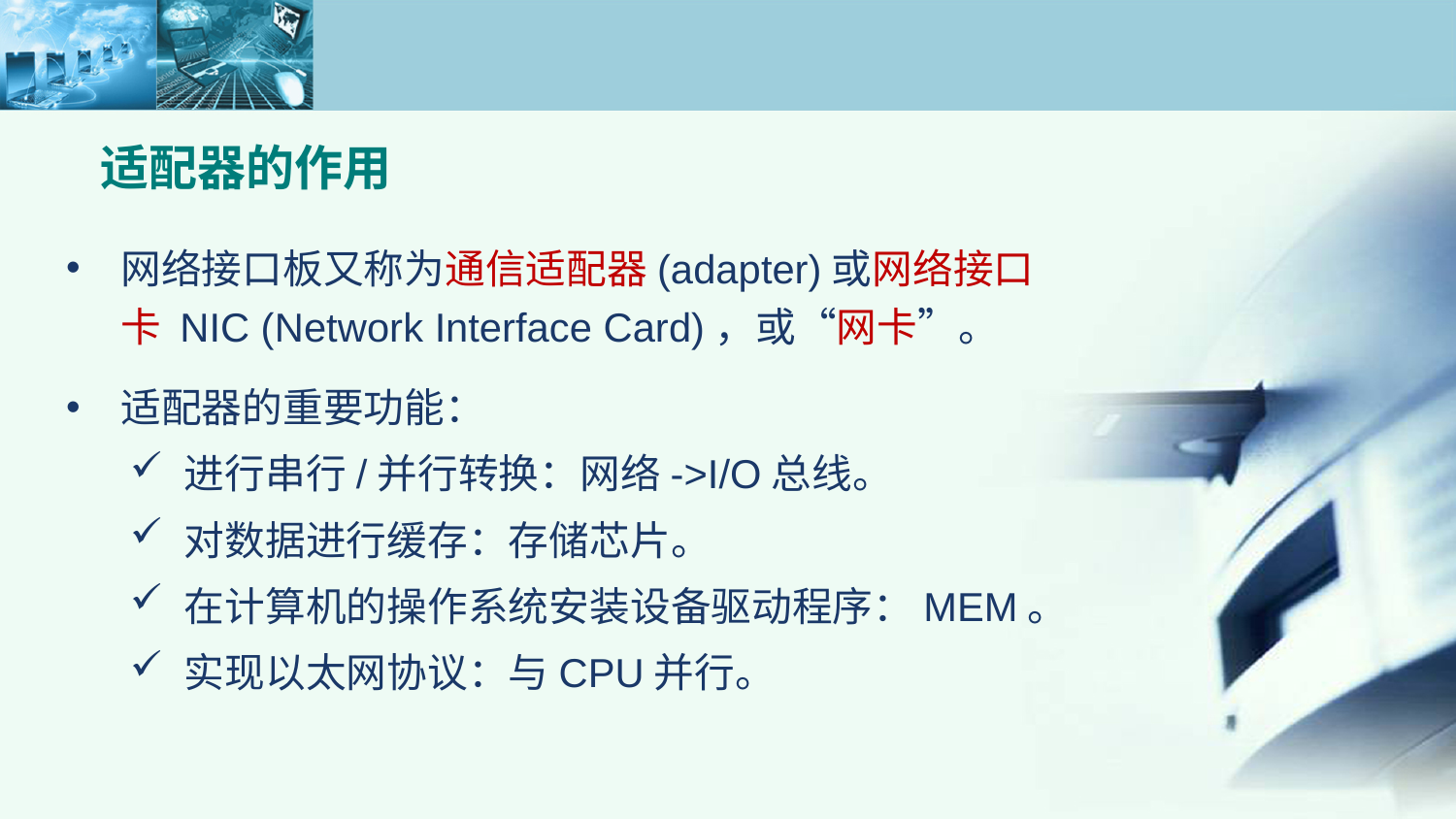

适配器的作用
网络接口板又称为通信适配器(adapter)或网络接口卡 NIC (Network Interface Card)，或“网卡”。
适配器的重要功能：
进行串行/并行转换：网络->I/O总线。
对数据进行缓存：存储芯片。
在计算机的操作系统安装设备驱动程序：MEM。
实现以太网协议：与CPU并行。